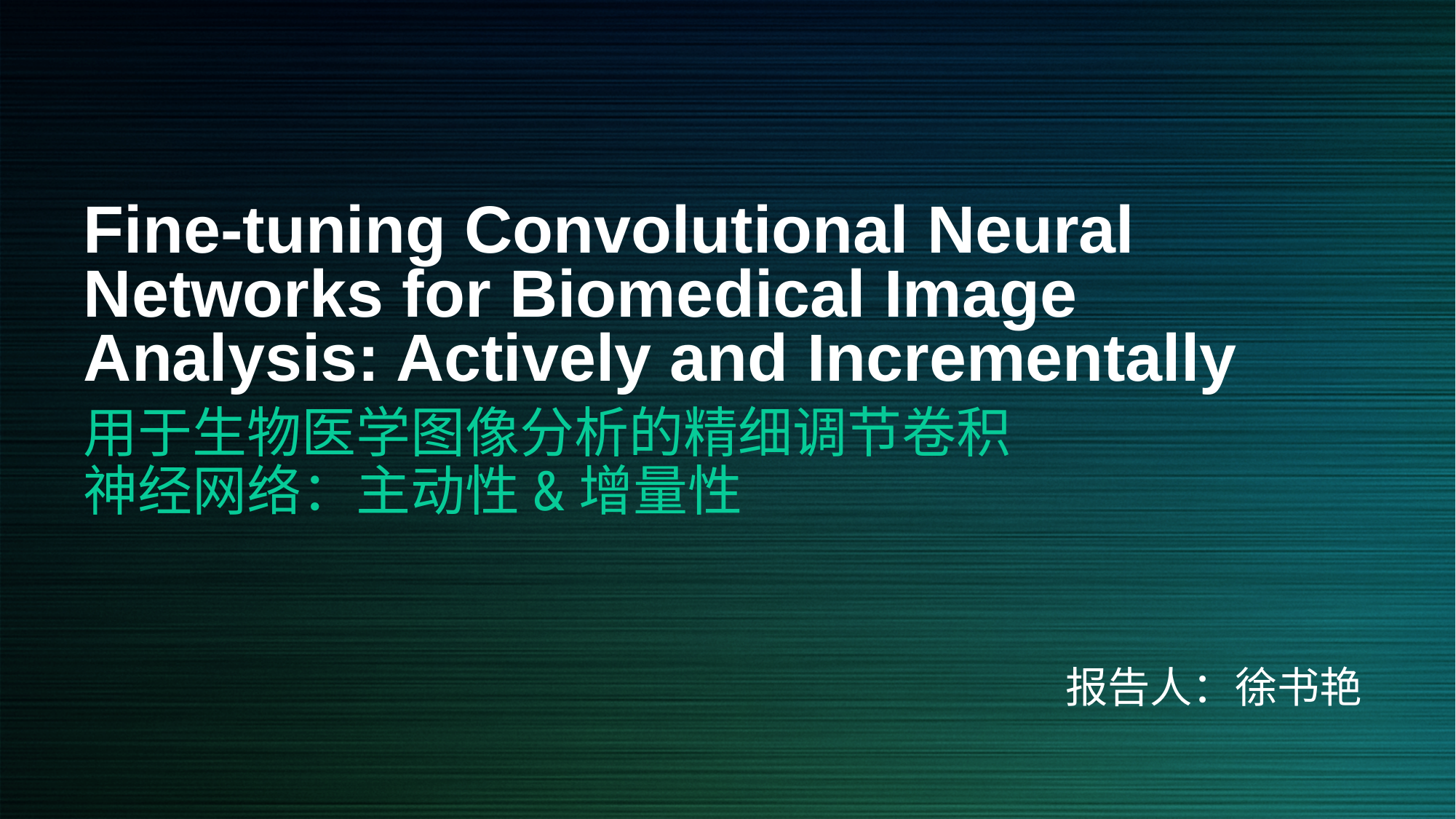

# Fine-tuning Convolutional Neural Networks for Biome﻿dical Image Analysis: Actively and Incrementally
用于生物医学图像分析的精细调节卷积神经网络：主动性&增量性
报告人：徐书艳